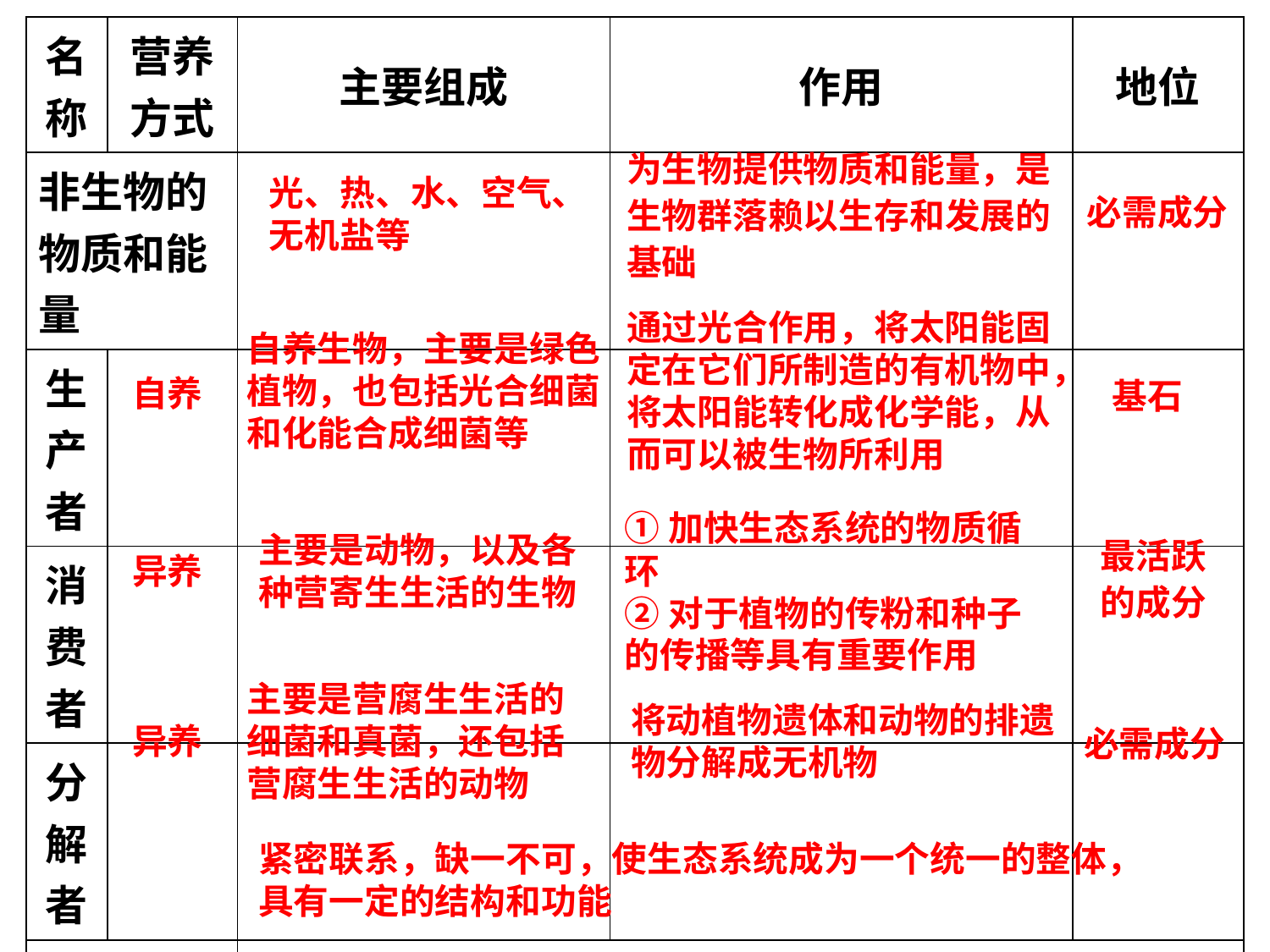

| 名称 | 营养方式 | 主要组成 | 作用 | 地位 |
| --- | --- | --- | --- | --- |
| 非生物的物质和能量 |  |  |  |  |
| 生产者 |  |  |  |  |
| 消费者 |  |  |  |  |
| 分解者 |  |  |  |  |
| 联系 |  |  |  |  |
为生物提供物质和能量，是生物群落赖以生存和发展的基础
光、热、水、空气、无机盐等
必需成分
通过光合作用，将太阳能固定在它们所制造的有机物中，将太阳能转化成化学能，从而可以被生物所利用
自养生物，主要是绿色植物，也包括光合细菌和化能合成细菌等
基石
自养
①加快生态系统的物质循环
②对于植物的传粉和种子的传播等具有重要作用
主要是动物，以及各种营寄生生活的生物
最活跃的成分
异养
主要是营腐生生活的细菌和真菌，还包括营腐生生活的动物
将动植物遗体和动物的排遗物分解成无机物
必需成分
异养
紧密联系，缺一不可，使生态系统成为一个统一的整体，具有一定的结构和功能